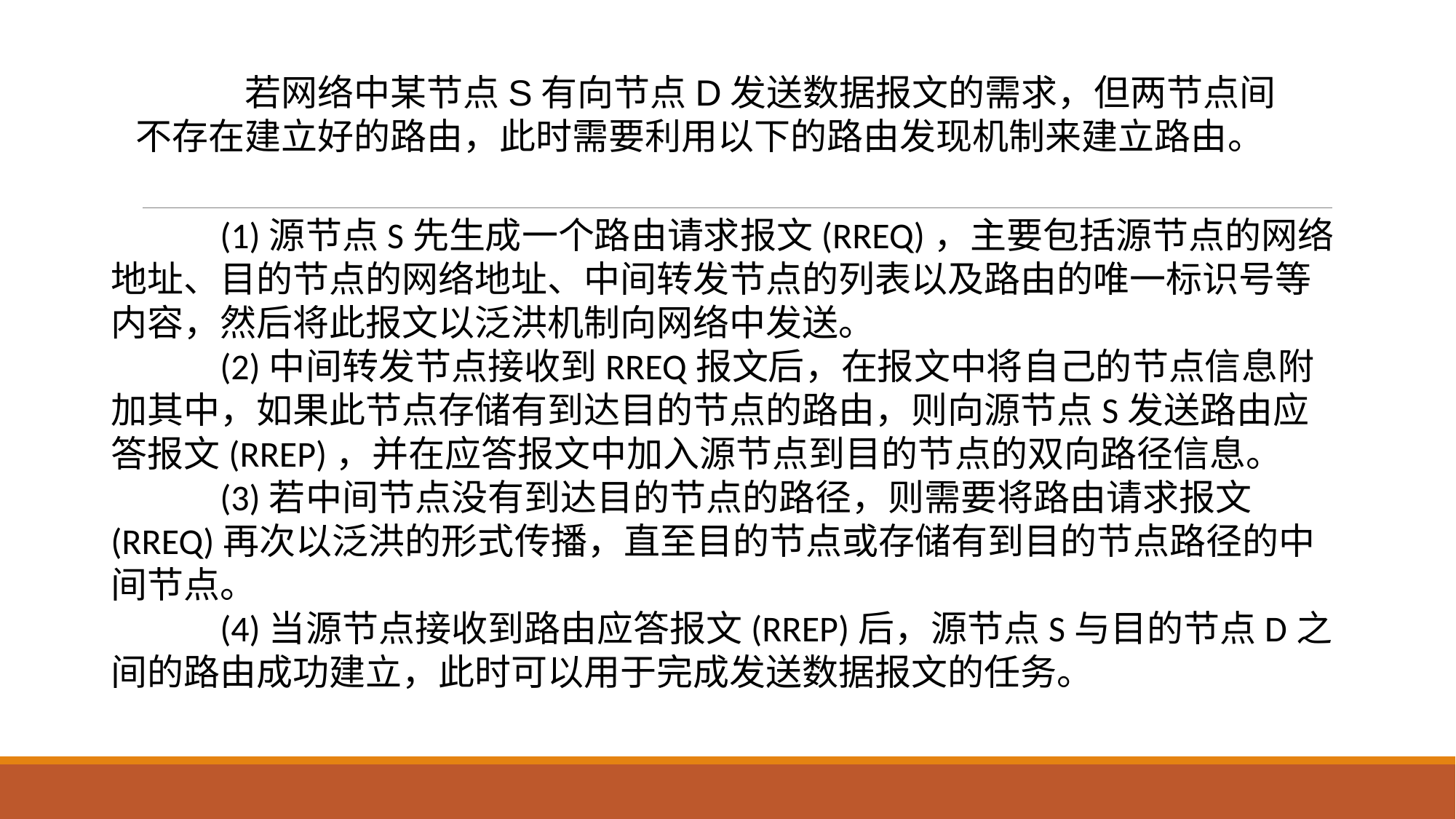

若网络中某节点S有向节点D发送数据报文的需求，但两节点间不存在建立好的路由，此时需要利用以下的路由发现机制来建立路由。
	(1)源节点S先生成一个路由请求报文(RREQ)，主要包括源节点的网络地址、目的节点的网络地址、中间转发节点的列表以及路由的唯一标识号等内容，然后将此报文以泛洪机制向网络中发送。
	(2)中间转发节点接收到RREQ报文后，在报文中将自己的节点信息附加其中，如果此节点存储有到达目的节点的路由，则向源节点S发送路由应答报文(RREP)，并在应答报文中加入源节点到目的节点的双向路径信息。
	(3)若中间节点没有到达目的节点的路径，则需要将路由请求报文(RREQ)再次以泛洪的形式传播，直至目的节点或存储有到目的节点路径的中间节点。
	(4)当源节点接收到路由应答报文(RREP)后，源节点S与目的节点D之间的路由成功建立，此时可以用于完成发送数据报文的任务。